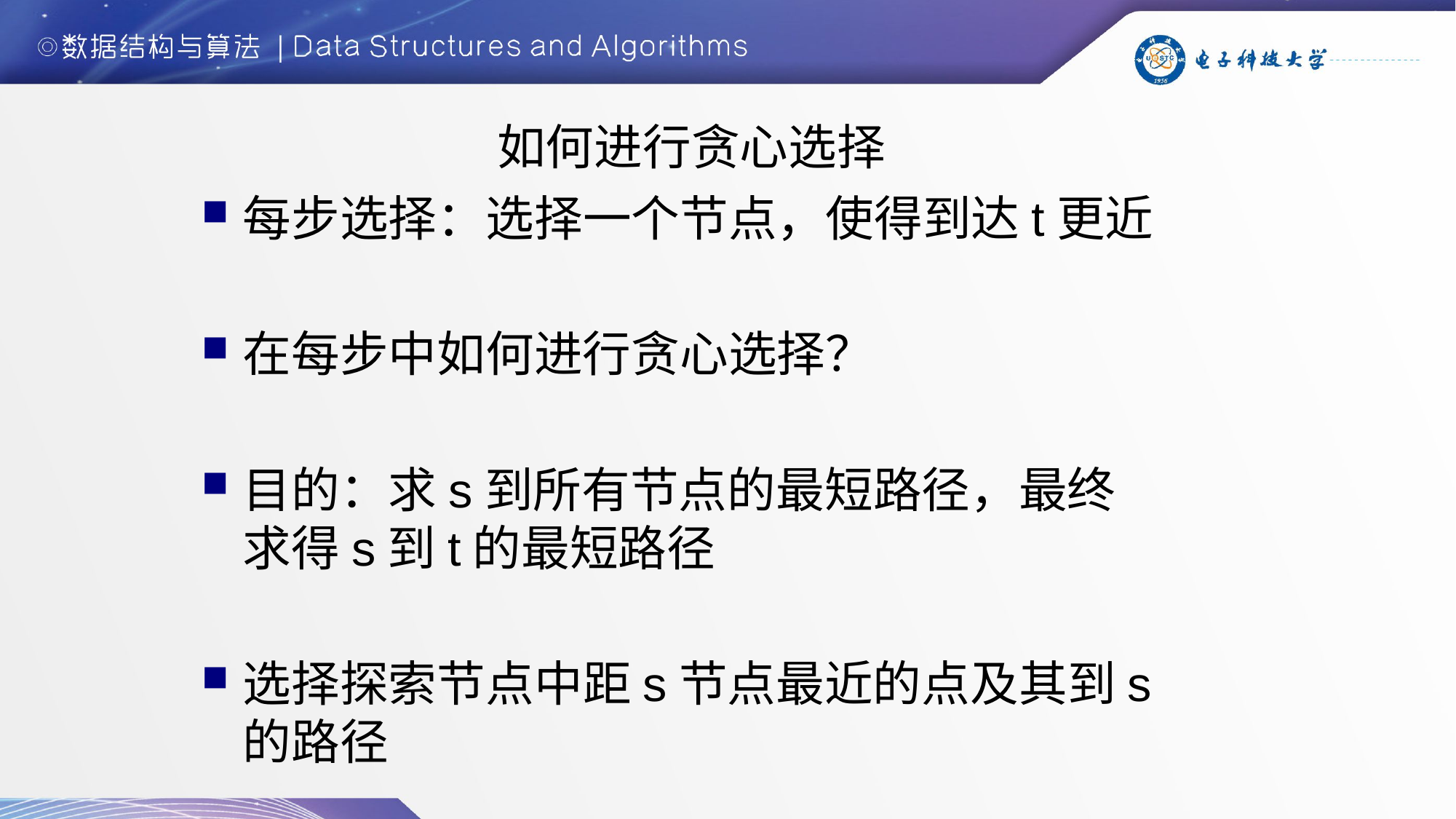

# 如何进行贪心选择
每步选择：选择一个节点，使得到达t更近

在每步中如何进行贪心选择？

目的：求s到所有节点的最短路径，最终求得s到t的最短路径

选择探索节点中距s节点最近的点及其到s的路径